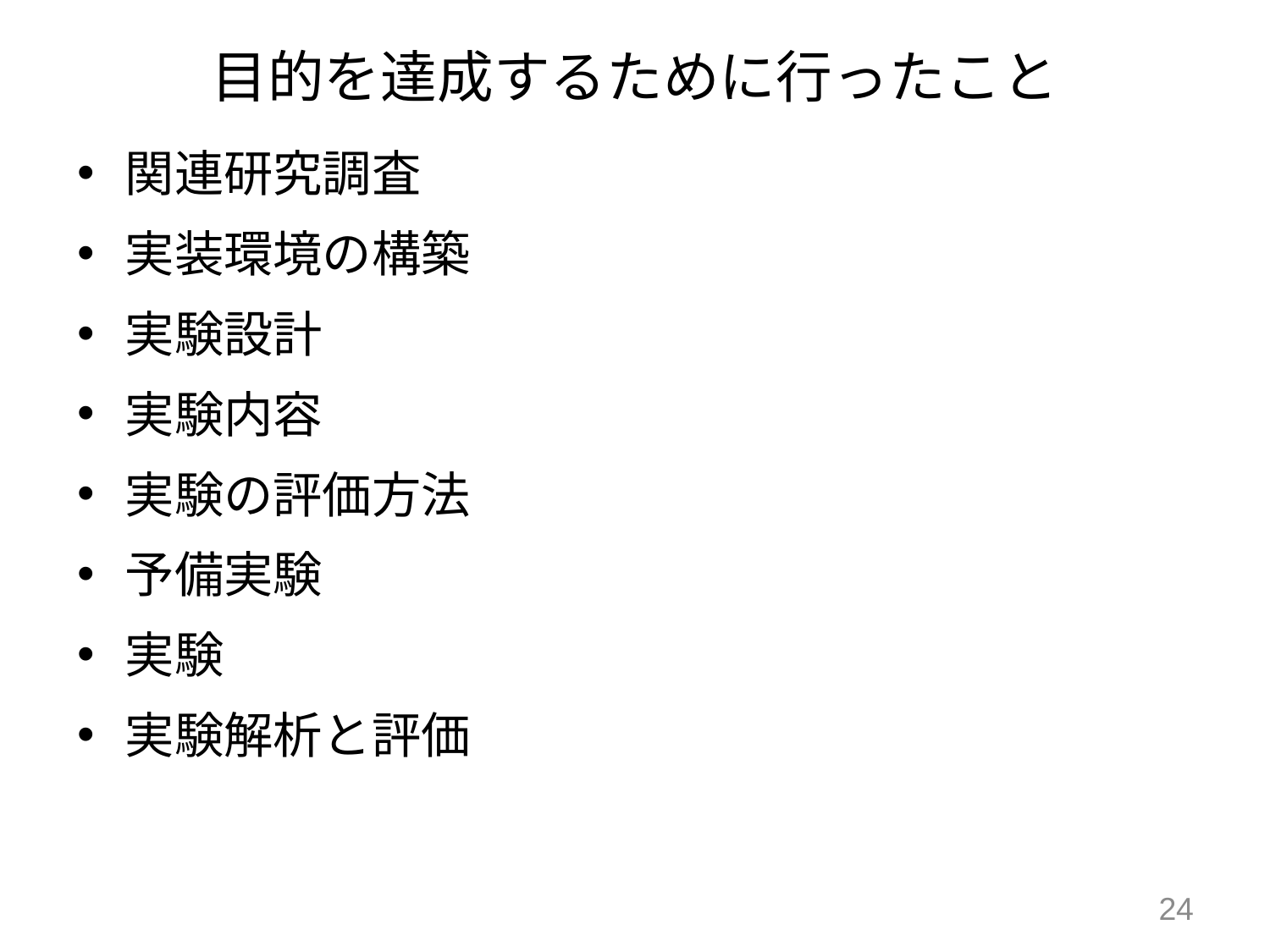

# 目的を達成するために行ったこと
関連研究調査
実装環境の構築
実験設計
実験内容
実験の評価方法
予備実験
実験
実験解析と評価

24